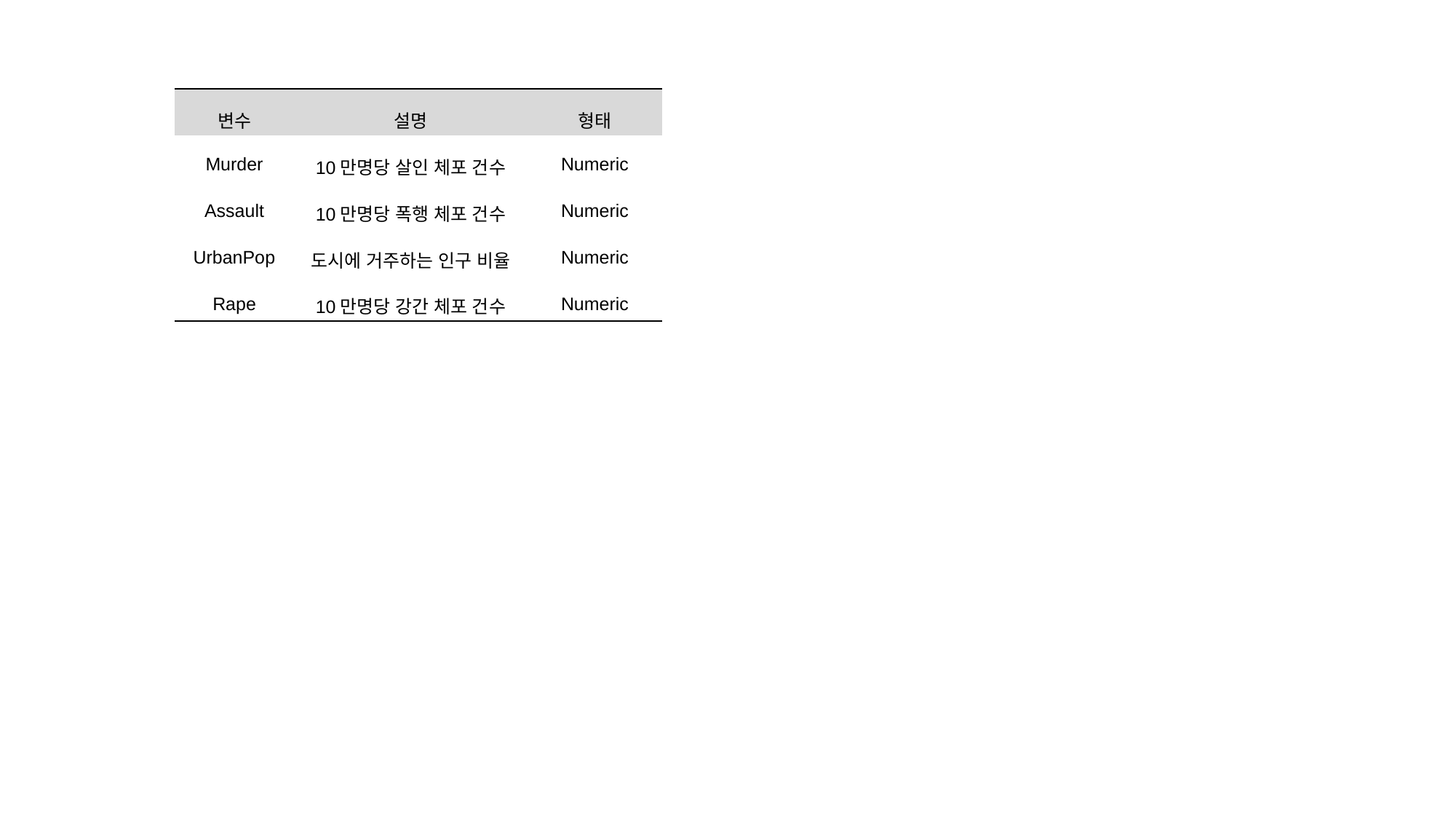

| 변수 | 설명 | 형태 |
| --- | --- | --- |
| Murder | 10만명당 살인 체포 건수 | Numeric |
| Assault | 10만명당 폭행 체포 건수 | Numeric |
| UrbanPop | 도시에 거주하는 인구 비율 | Numeric |
| Rape | 10만명당 강간 체포 건수 | Numeric |